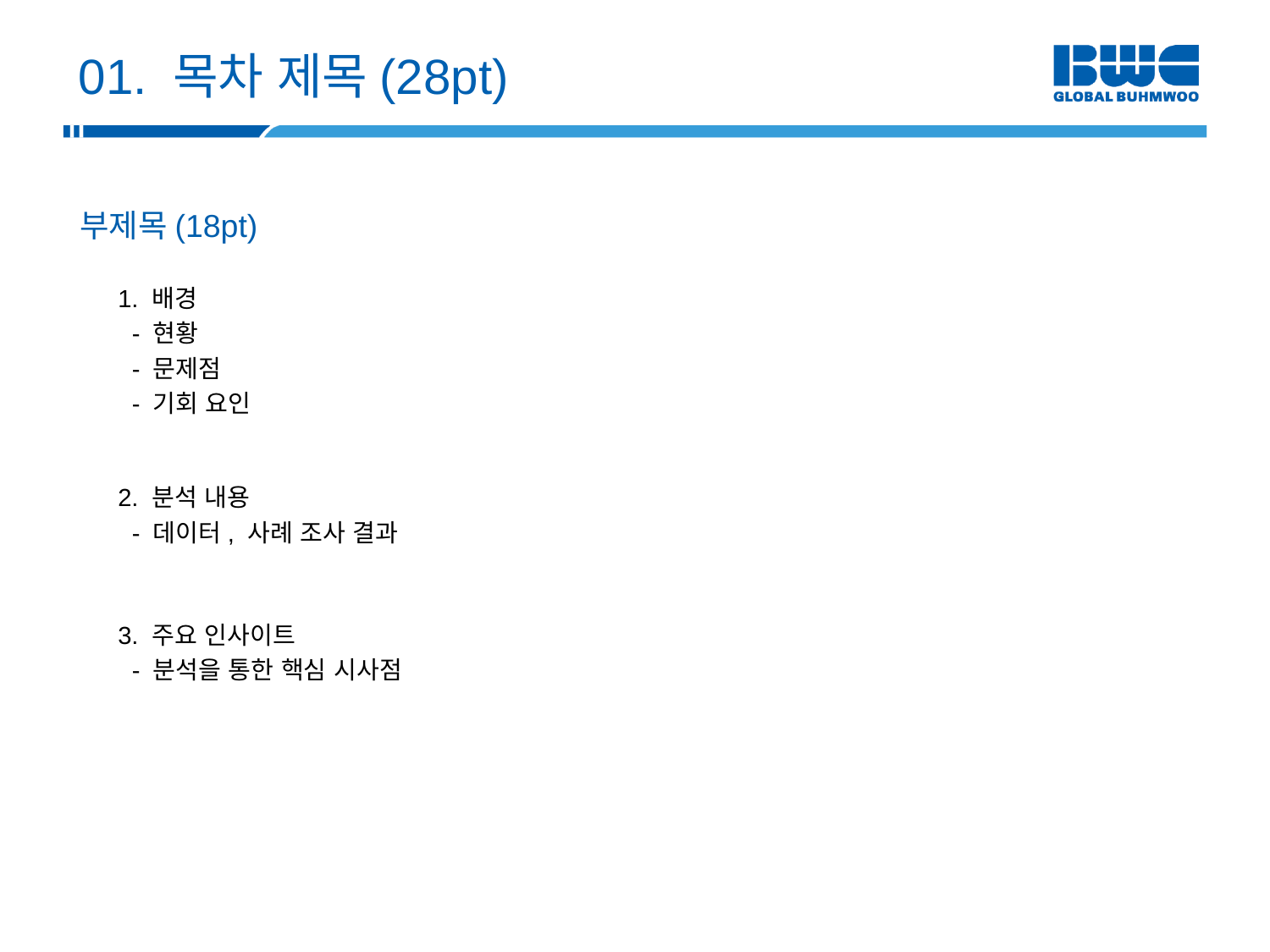

01. 목차 제목(28pt)
부제목(18pt)
1. 배경
  - 현황
  - 문제점
  - 기회 요인
2. 분석 내용
  - 데이터, 사례 조사 결과
3. 주요 인사이트
  - 분석을 통한 핵심 시사점